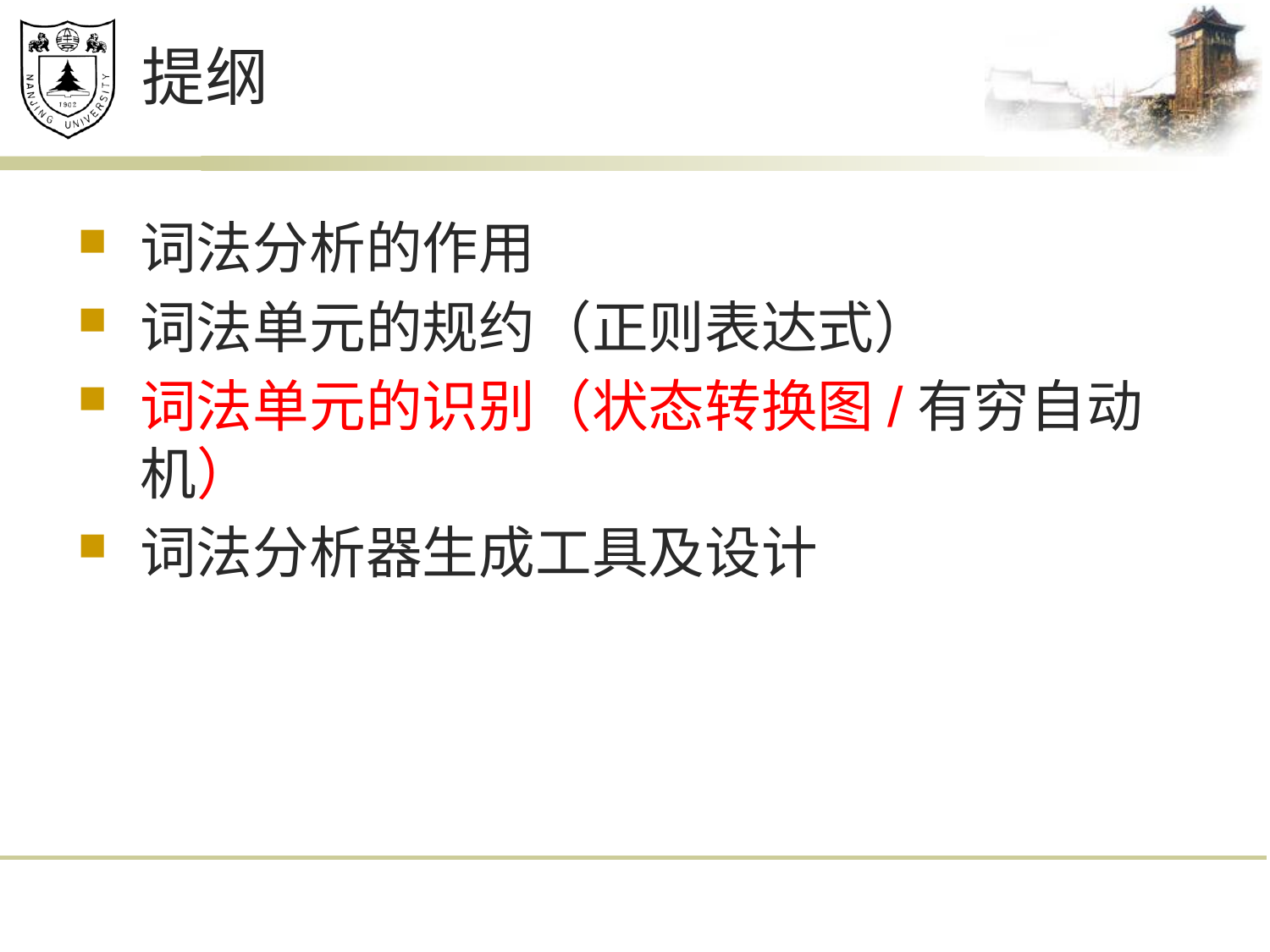

# 提纲
词法分析的作用
词法单元的规约（正则表达式）
词法单元的识别（状态转换图/有穷自动机）
词法分析器生成工具及设计